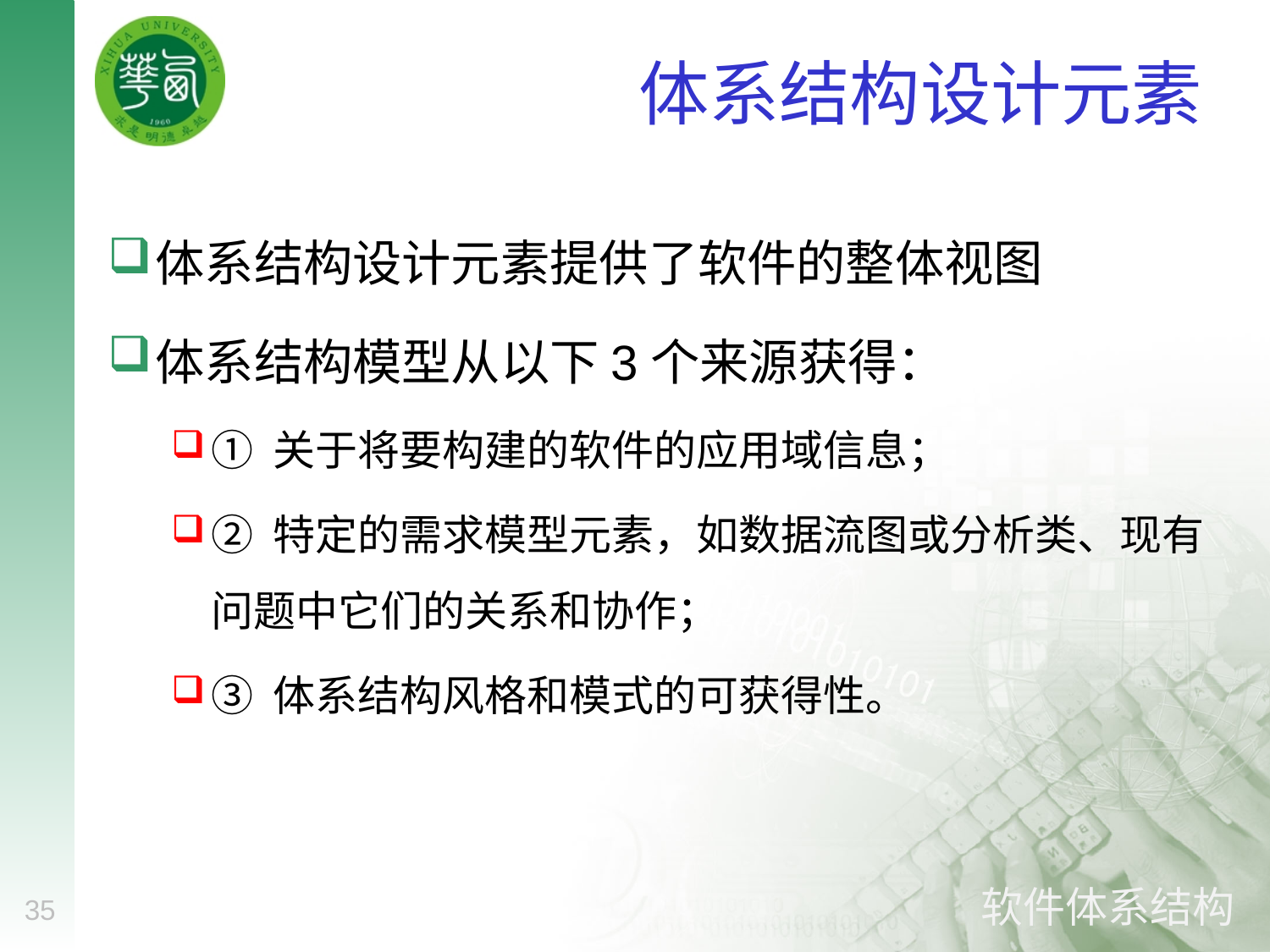

# 体系结构设计元素
体系结构设计元素提供了软件的整体视图
体系结构模型从以下3个来源获得：
① 关于将要构建的软件的应用域信息；
② 特定的需求模型元素，如数据流图或分析类、现有问题中它们的关系和协作；
③ 体系结构风格和模式的可获得性。
35